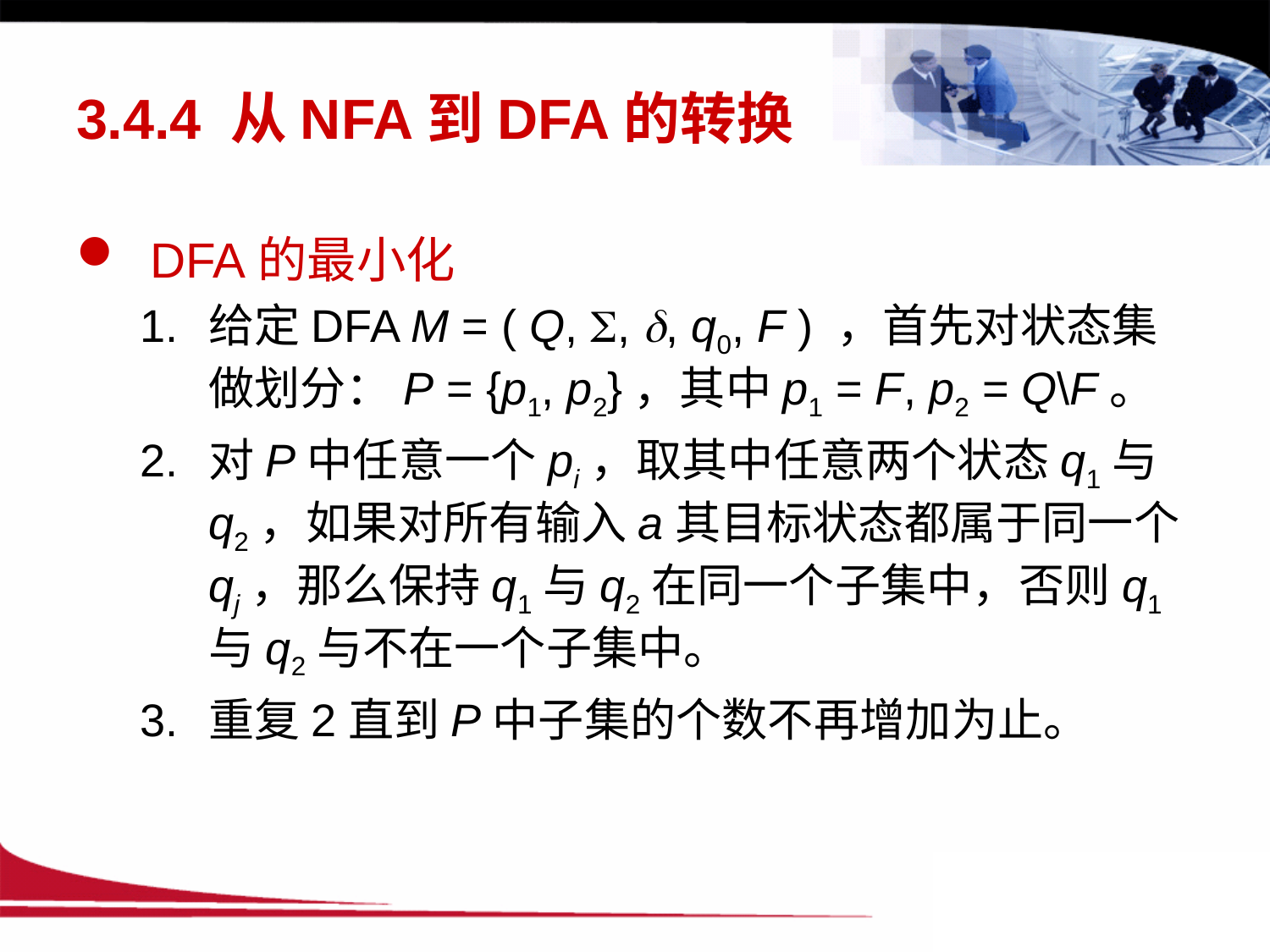

# 3.4.4 从NFA到DFA的转换
DFA的最小化
给定DFA M = ( Q, Σ, δ, q0, F ) ，首先对状态集做划分：P = {p1, p2}，其中p1 = F, p2 = Q\F。
对P中任意一个pi，取其中任意两个状态q1与q2，如果对所有输入a其目标状态都属于同一个qj，那么保持q1与q2在同一个子集中，否则q1与q2与不在一个子集中。
重复2直到P中子集的个数不再增加为止。